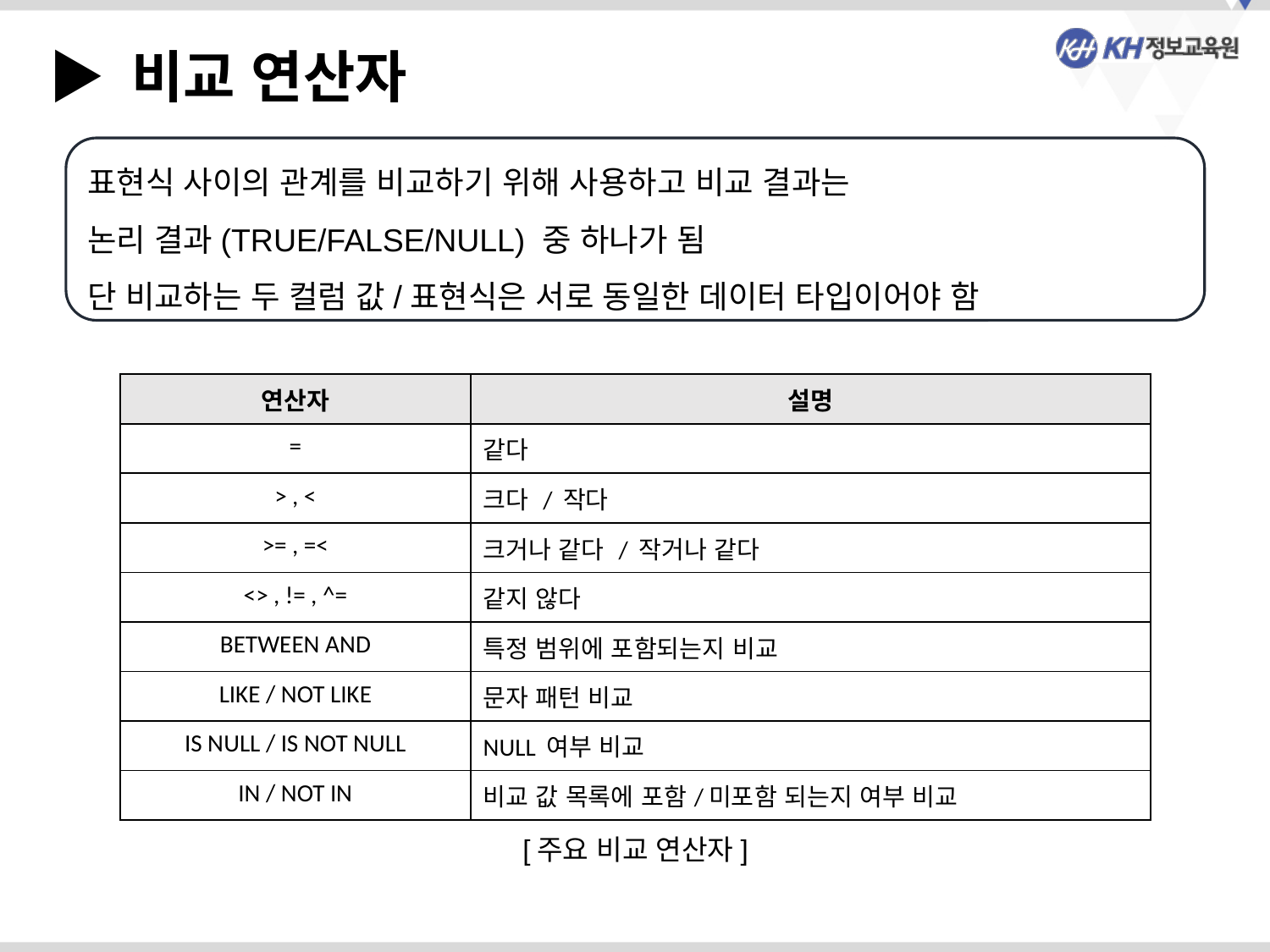

▶ 비교 연산자
표현식 사이의 관계를 비교하기 위해 사용하고 비교 결과는
논리 결과(TRUE/FALSE/NULL) 중 하나가 됨
단 비교하는 두 컬럼 값/표현식은 서로 동일한 데이터 타입이어야 함
| 연산자 | 설명 |
| --- | --- |
| = | 같다 |
| > , < | 크다 / 작다 |
| >= , =< | 크거나 같다 / 작거나 같다 |
| <> , != , ^= | 같지 않다 |
| BETWEEN AND | 특정 범위에 포함되는지 비교 |
| LIKE / NOT LIKE | 문자 패턴 비교 |
| IS NULL / IS NOT NULL | NULL 여부 비교 |
| IN / NOT IN | 비교 값 목록에 포함/미포함 되는지 여부 비교 |
[주요 비교 연산자]